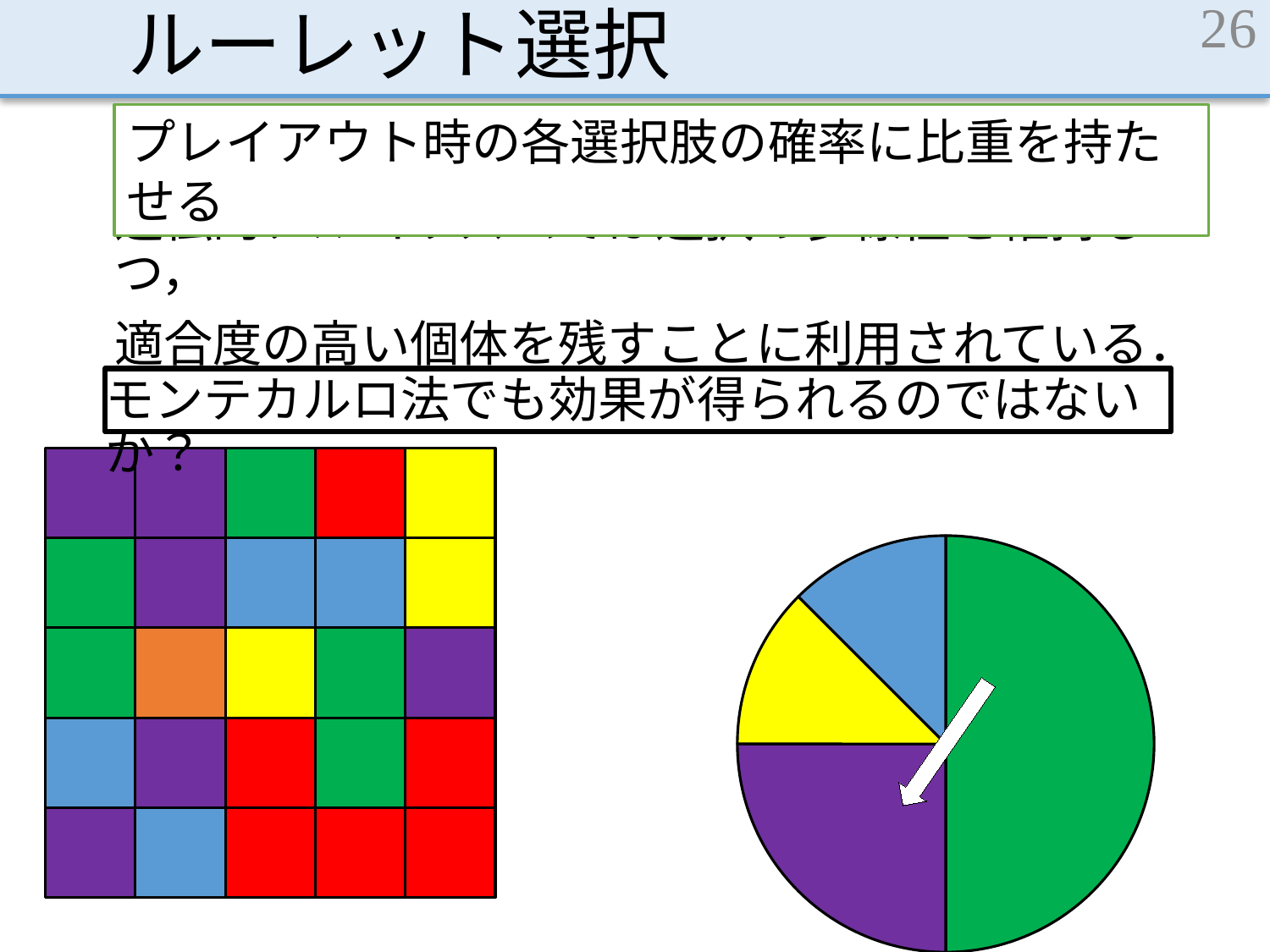

# ルーレット選択
26
プレイアウト時の各選択肢の確率に比重を持たせる
遺伝的アルゴリズムでは選択の多様性を維持しつつ，
適合度の高い個体を残すことに利用されている．
モンテカルロ法でも効果が得られるのではないか？

### Chart

| Category | 列1 |
|---|---|
| 緑 | 4.0 |
| 紫 | 2.0 |
| 黄 | 1.0 |
| 青 | 1.0 |